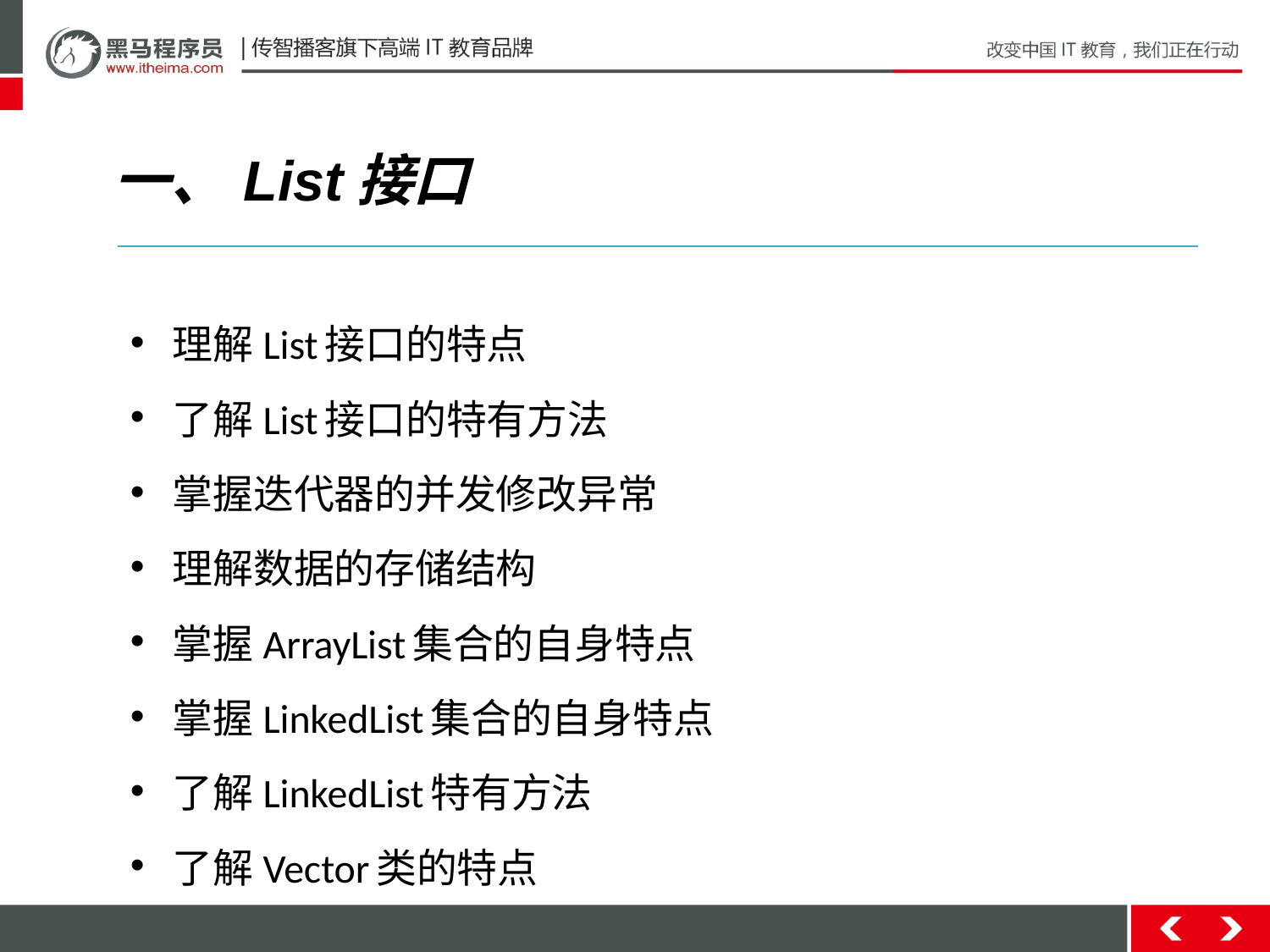

一、List接口
理解List接口的特点
了解List接口的特有方法
掌握迭代器的并发修改异常
理解数据的存储结构
掌握ArrayList集合的自身特点
掌握LinkedList集合的自身特点
了解LinkedList特有方法
了解Vector类的特点